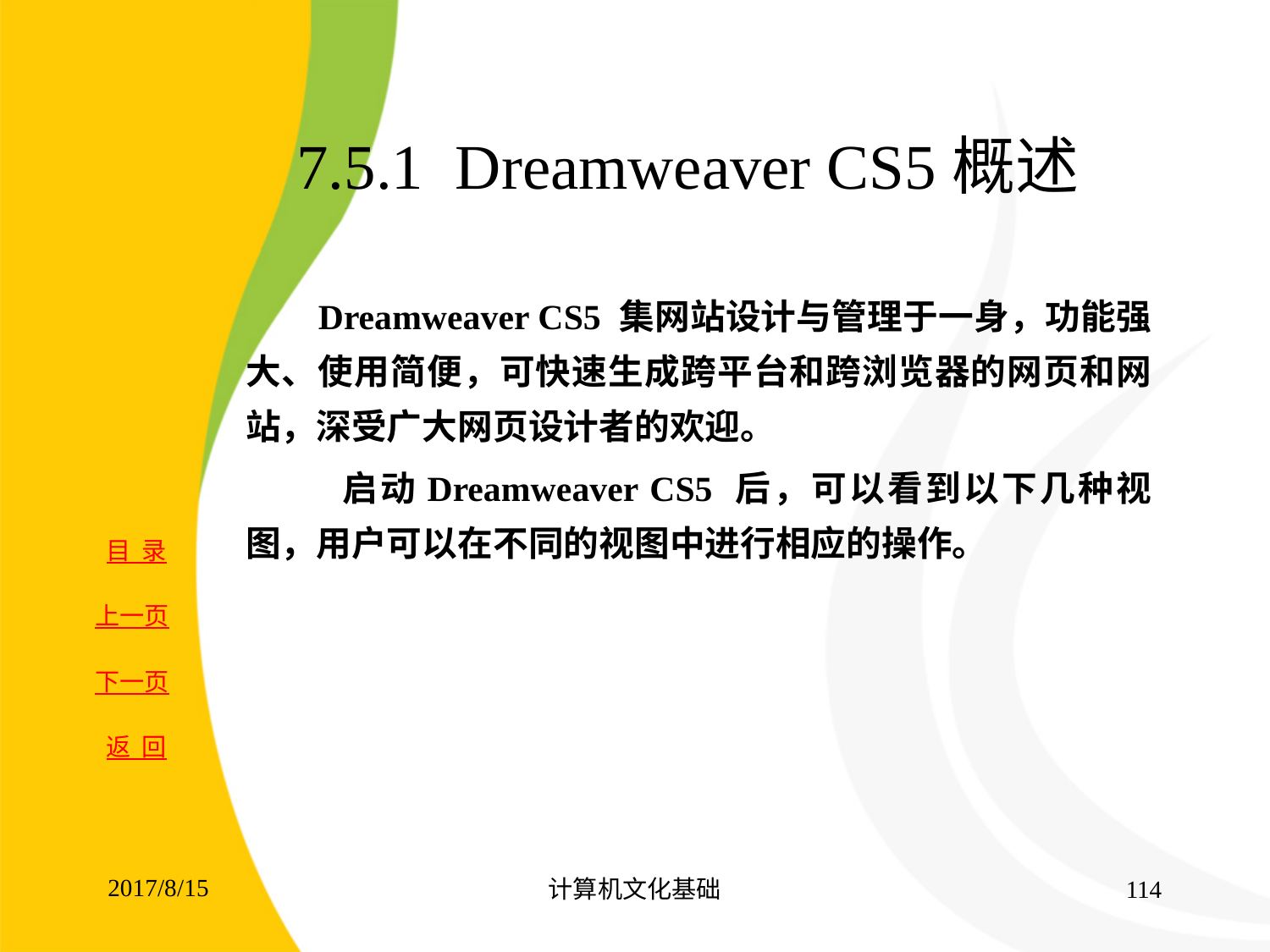

# 7.5.1  Dreamweaver CS5概述
        Dreamweaver CS5 集网站设计与管理于一身，功能强大、使用简便，可快速生成跨平台和跨浏览器的网页和网站，深受广大网页设计者的欢迎。
        启动Dreamweaver CS5 后，可以看到以下几种视图，用户可以在不同的视图中进行相应的操作。
2017/8/15
计算机文化基础
114